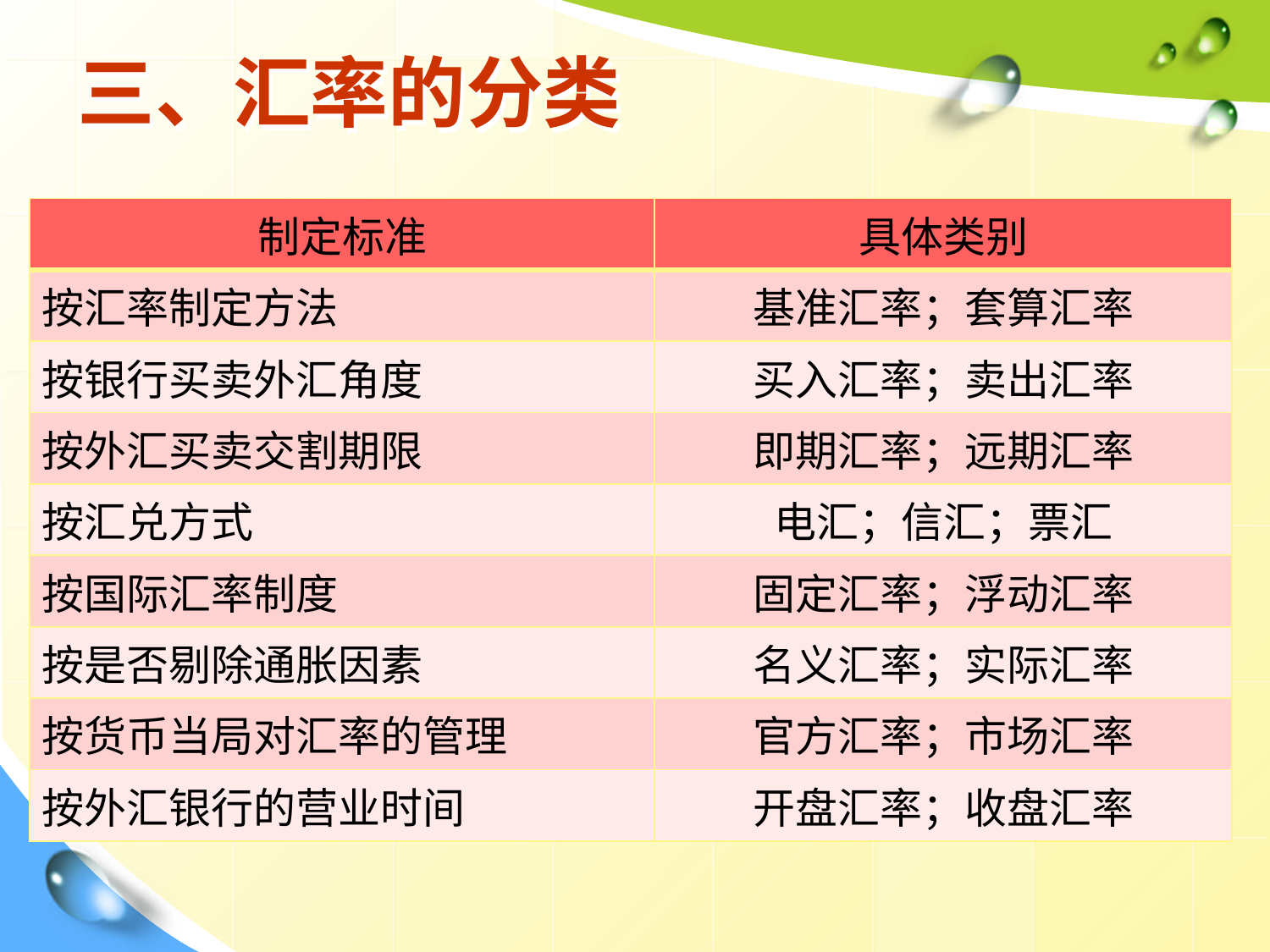

# 三、汇率的分类
| 制定标准 | 具体类别 |
| --- | --- |
| 按汇率制定方法 | 基准汇率；套算汇率 |
| 按银行买卖外汇角度 | 买入汇率；卖出汇率 |
| 按外汇买卖交割期限 | 即期汇率；远期汇率 |
| 按汇兑方式 | 电汇；信汇；票汇 |
| 按国际汇率制度 | 固定汇率；浮动汇率 |
| 按是否剔除通胀因素 | 名义汇率；实际汇率 |
| 按货币当局对汇率的管理 | 官方汇率；市场汇率 |
| 按外汇银行的营业时间 | 开盘汇率；收盘汇率 |